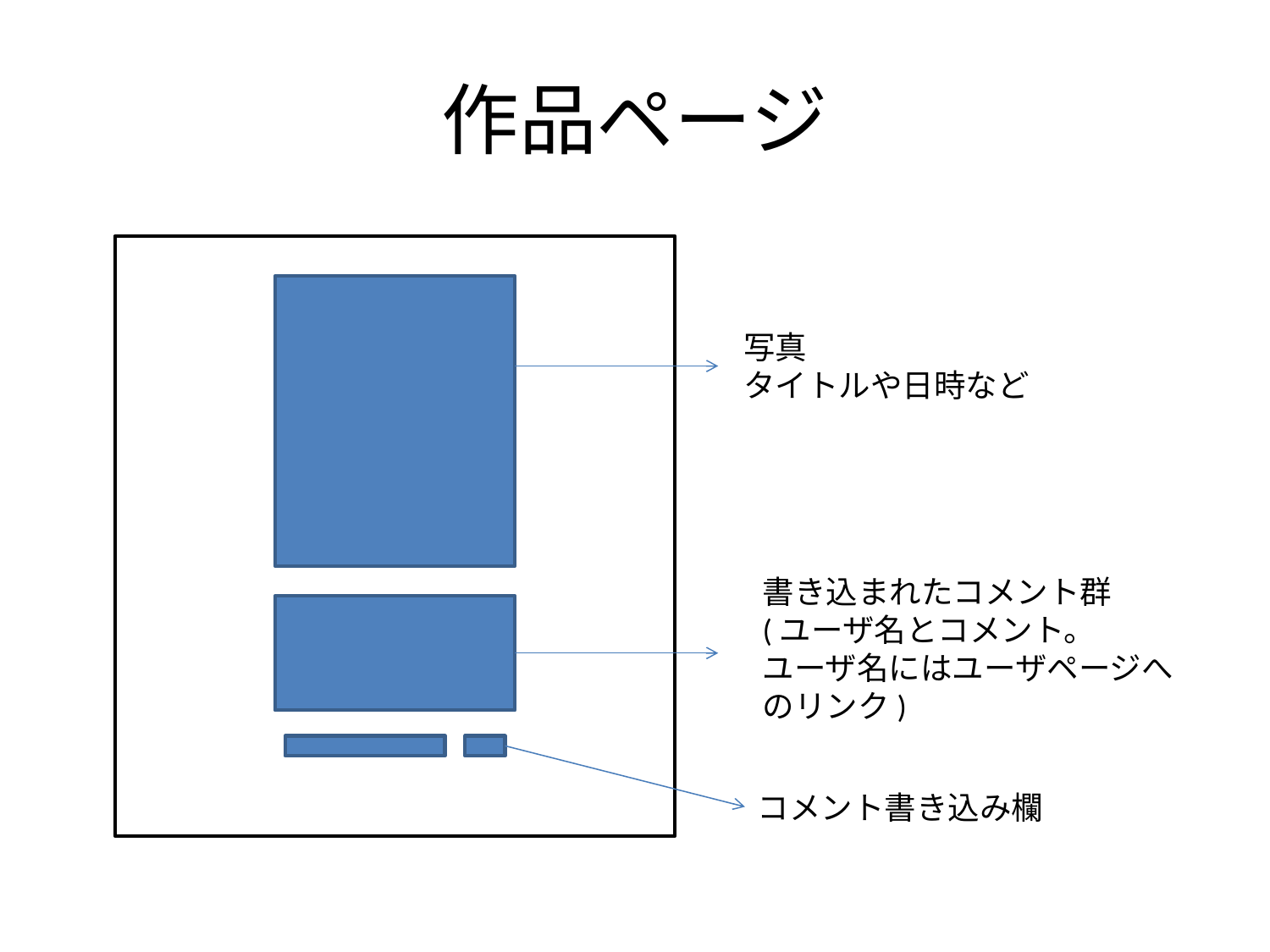

# 作品ページ

写真
タイトルや日時など
書き込まれたコメント群
(ユーザ名とコメント。
ユーザ名にはユーザページへのリンク)

コメント書き込み欄